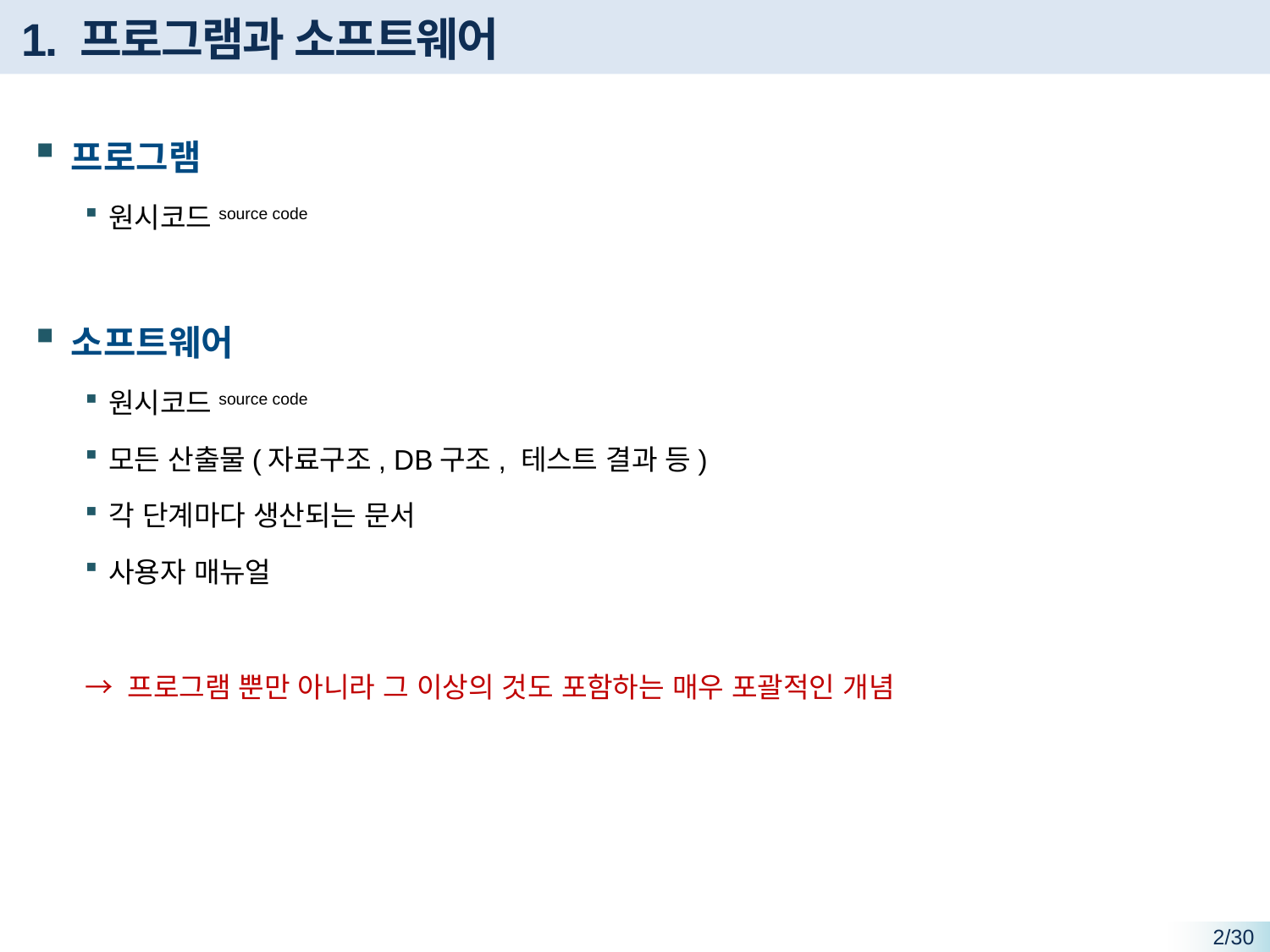

# 1. 프로그램과 소프트웨어
프로그램
원시코드source code

소프트웨어
원시코드source code
모든 산출물(자료구조, DB구조, 테스트 결과 등)
각 단계마다 생산되는 문서
사용자 매뉴얼

→ 프로그램 뿐만 아니라 그 이상의 것도 포함하는 매우 포괄적인 개념